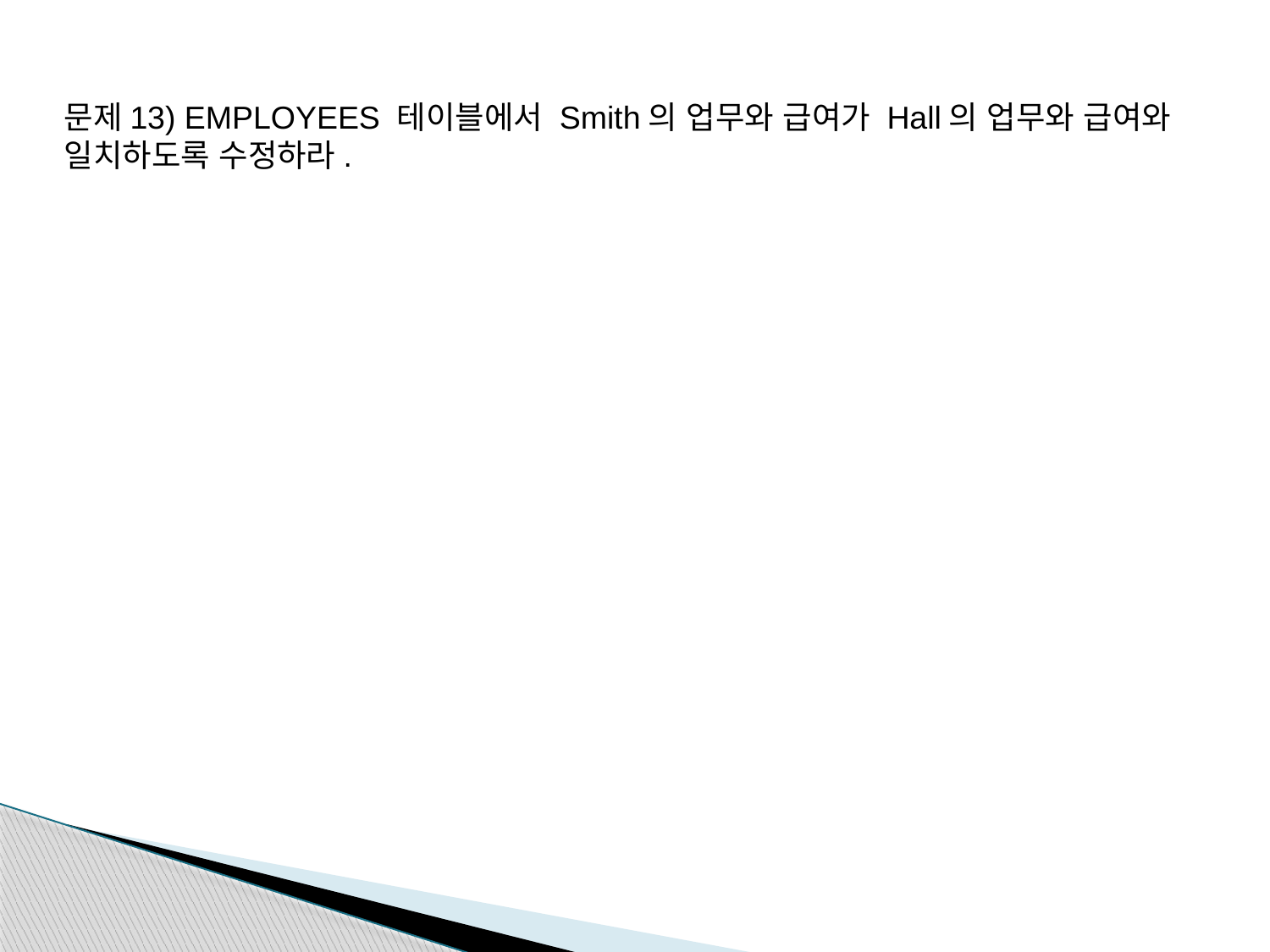

문제13) EMPLOYEES 테이블에서 Smith의 업무와 급여가 Hall의 업무와 급여와
일치하도록 수정하라.